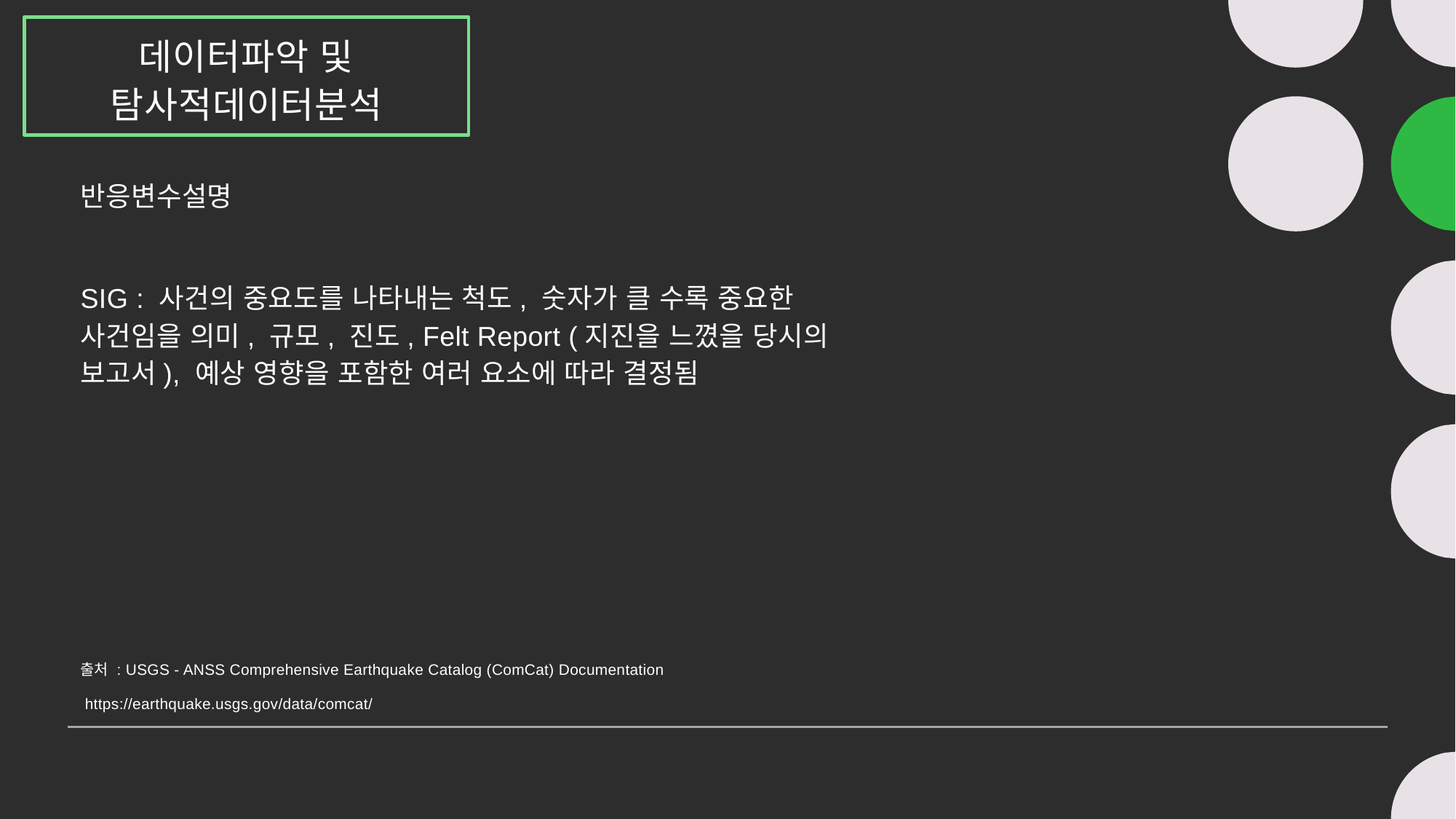

# 데이터파악 및 탐사적데이터분석
반응변수설명

SIG : 사건의 중요도를 나타내는 척도, 숫자가 클 수록 중요한 사건임을 의미, 규모, 진도, Felt Report (지진을 느꼈을 당시의 보고서), 예상 영향을 포함한 여러 요소에 따라 결정됨

출처 : USGS - ANSS Comprehensive Earthquake Catalog (ComCat) Documentation
 https://earthquake.usgs.gov/data/comcat/